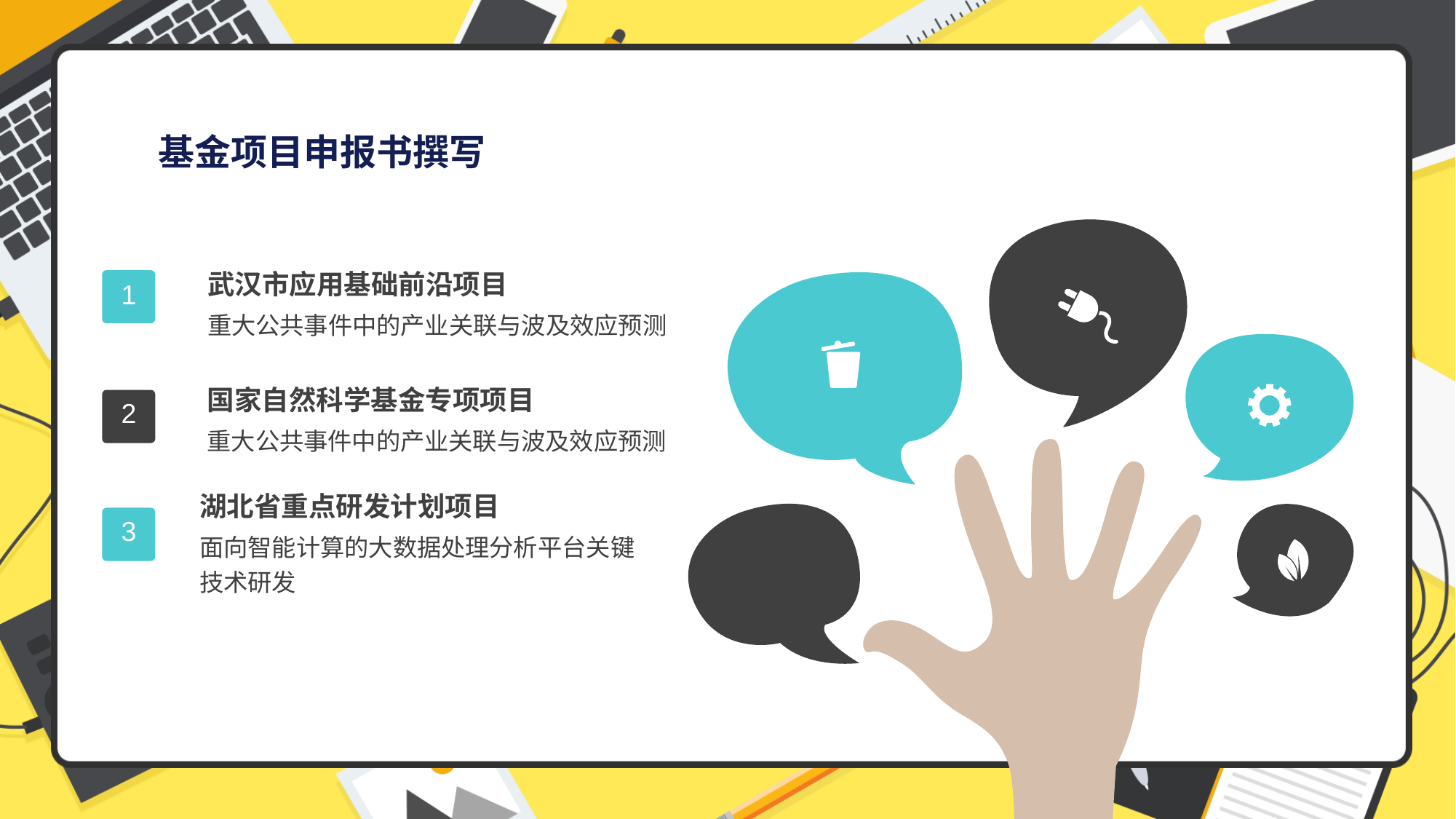

基金项目申报书撰写

武汉市应用基础前沿项目
重大公共事件中的产业关联与波及效应预测

1

国家自然科学基金专项项目
重大公共事件中的产业关联与波及效应预测

2

湖北省重点研发计划项目
面向智能计算的大数据处理分析平台关键技术研发

3